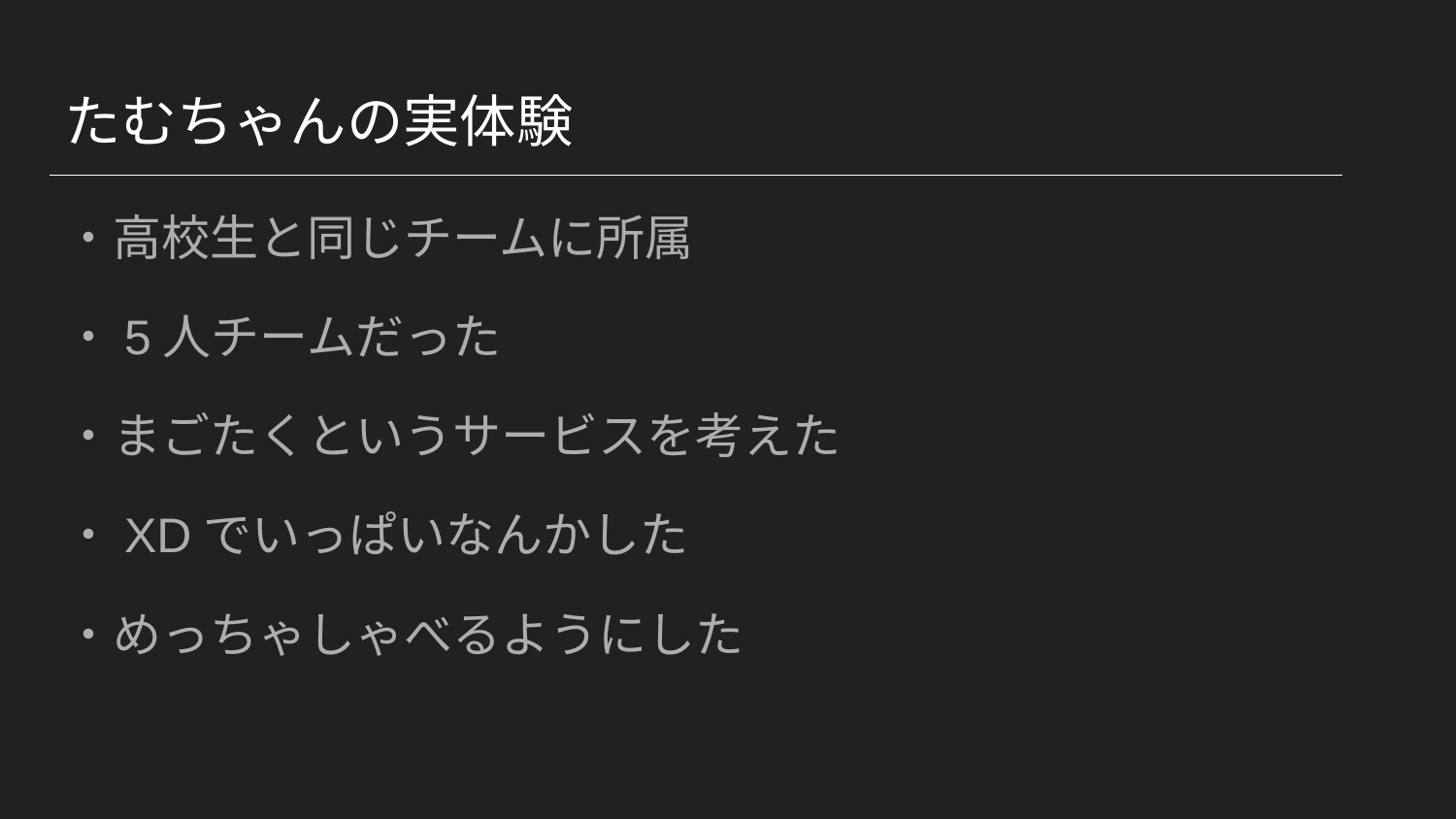

# たむちゃんの実体験
・高校生と同じチームに所属
・5人チームだった
・まごたくというサービスを考えた
・XDでいっぱいなんかした
・めっちゃしゃべるようにした